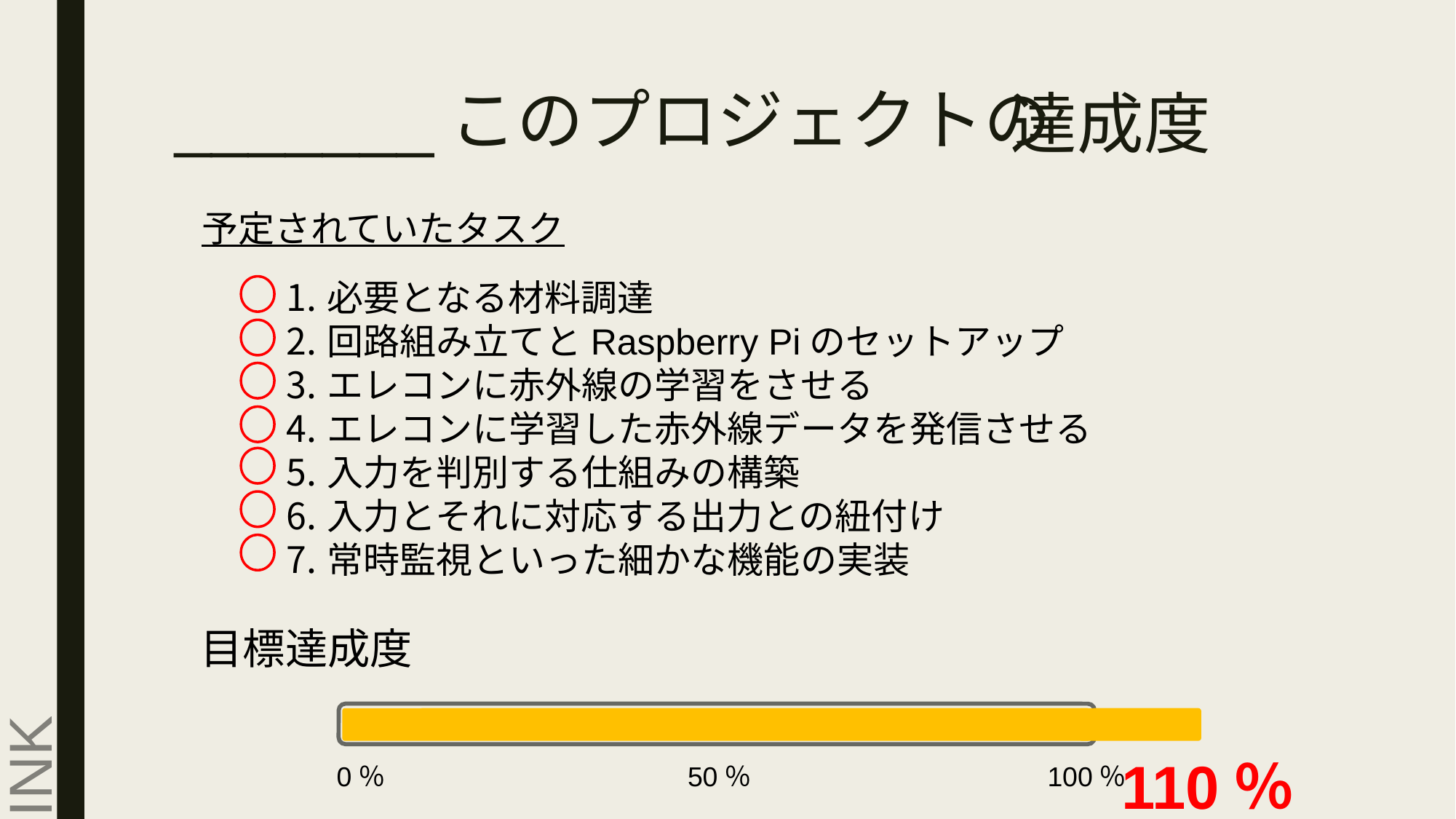

達成度
# _______このプロジェクトの
予定されていたタスク
必要となる材料調達
回路組み立てとRaspberry Piのセットアップ
エレコンに赤外線の学習をさせる
エレコンに学習した赤外線データを発信させる
入力を判別する仕組みの構築
入力とそれに対応する出力との紐付け
常時監視といった細かな機能の実装

INK

目標達成度

110％
0％
50％
100％